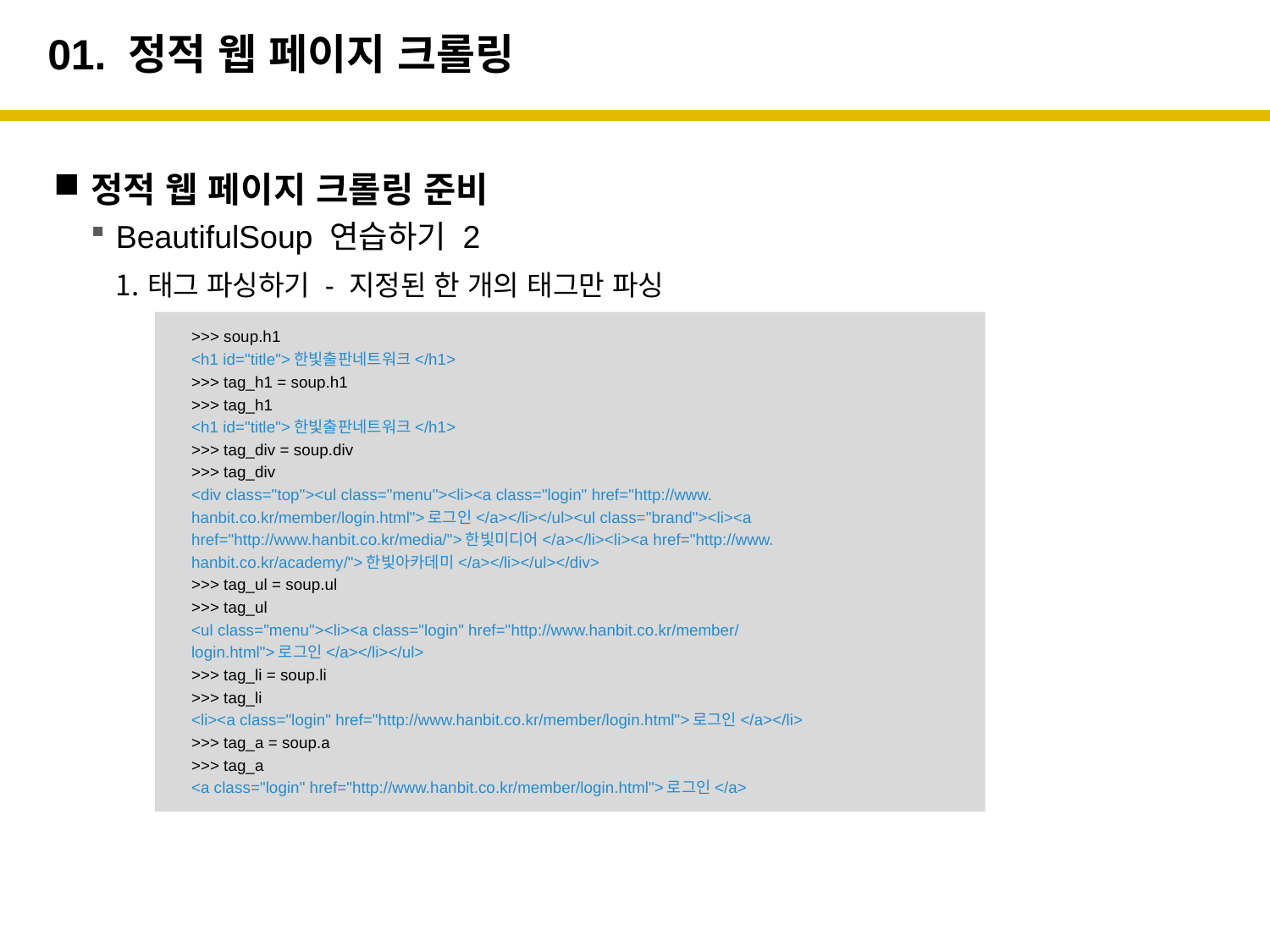

# 01. 정적 웹 페이지 크롤링
정적 웹 페이지 크롤링 준비
BeautifulSoup 연습하기 2
태그 파싱하기 - 지정된 한 개의 태그만 파싱

>>> soup.h1
<h1 id="title">한빛출판네트워크</h1>
>>> tag_h1 = soup.h1
>>> tag_h1
<h1 id="title">한빛출판네트워크</h1>
>>> tag_div = soup.div
>>> tag_div
<div class="top"><ul class="menu"><li><a class="login" href="http://www.
hanbit.co.kr/member/login.html">로그인</a></li></ul><ul class="brand"><li><a
href="http://www.hanbit.co.kr/media/">한빛미디어</a></li><li><a href="http://www.
hanbit.co.kr/academy/">한빛아카데미</a></li></ul></div>
>>> tag_ul = soup.ul
>>> tag_ul
<ul class="menu"><li><a class="login" href="http://www.hanbit.co.kr/member/
login.html">로그인</a></li></ul>
>>> tag_li = soup.li
>>> tag_li
<li><a class="login" href="http://www.hanbit.co.kr/member/login.html">로그인</a></li>
>>> tag_a = soup.a
>>> tag_a
<a class="login" href="http://www.hanbit.co.kr/member/login.html">로그인</a>